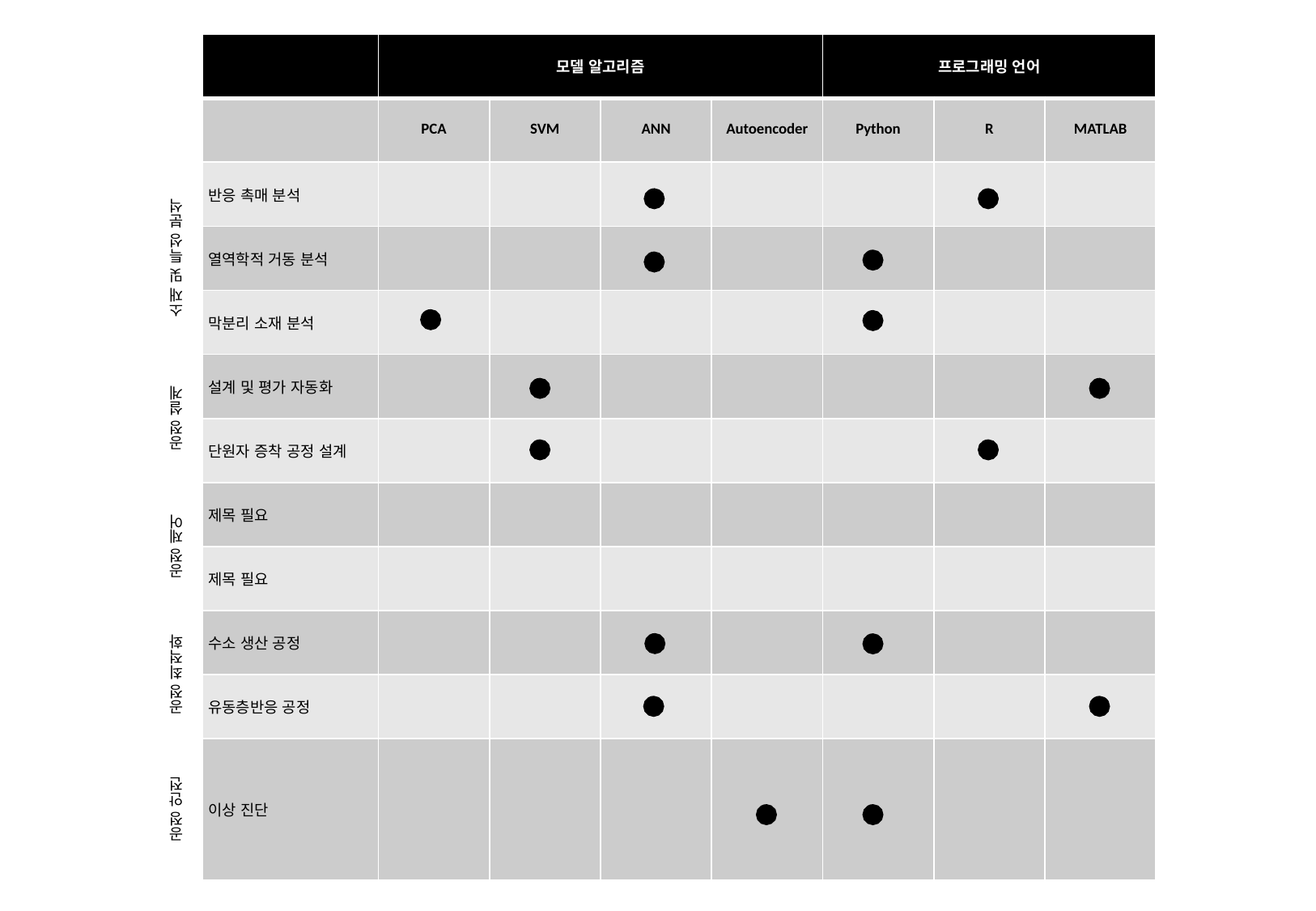

환경 및 플랫폼

Python

R
|  |  | 모델 알고리즘 |  |  |  | 프로그래밍 언어 |  |  |
| --- | --- | --- | --- | --- | --- | --- | --- | --- |
|  |  | PCA | SVM | ANN | Autoencoder | Python | R | MATLAB |
| 소재 및 특성 분석 | 반응 촉매 분석 |  |  |  |  |  |  |  |
|  | 열역학적 거동 분석 |  |  |  |  |  |  |  |
|  | 막분리 소재 분석 |  |  |  |  |  |  |  |
| 공정 설계 | 설계 및 평가 자동화 |  |  |  |  |  |  |  |
|  | 단원자 증착 공정 설계 |  |  |  |  |  |  |  |
| 공정 제어 | 제목 필요 |  |  |  |  |  |  |  |
|  | 제목 필요 |  |  |  |  |  |  |  |
| 공정 최적화 | 수소 생산 공정 |  |  |  |  |  |  |  |
|  | 유동층반응 공정 |  |  |  |  |  |  |  |
| 공정 안전 | 이상 진단 |  |  |  |  |  |  |  |

MATLAB
Chapter 1. 수성가스 반응 촉매 분석– 예측 모델
데이터 표준화, ANN,
Chapter 2. 열역학적 거동 분석 – 예측 모델
데이터 표준화, ANN,
Chapter 3. 유기용매 막분리 소재 분석 – 예측 모델
데이터 표준화, PCA, contribution analysis
Chapter 4. 전과정 평가 – 이산화탄소 발생량 예측
SVM
Chapter 5. 탈실험 단원자 증착 공정 설계 – 예측 모델
데이터 표준화, SVM
Chapter 6. 수소 생산 공정 운전 최적화
데이터 표준화, ANN, sensitivity analysis, optimization(grid search)
Chapter 7. 유동층 반응기 최적화
데이터 표준화, ANN, optimization(genetic algorithm)
Chapter 8. 화학공정에서의 이상진단
데이터 표준화, AE, fault detection, contribution analysis